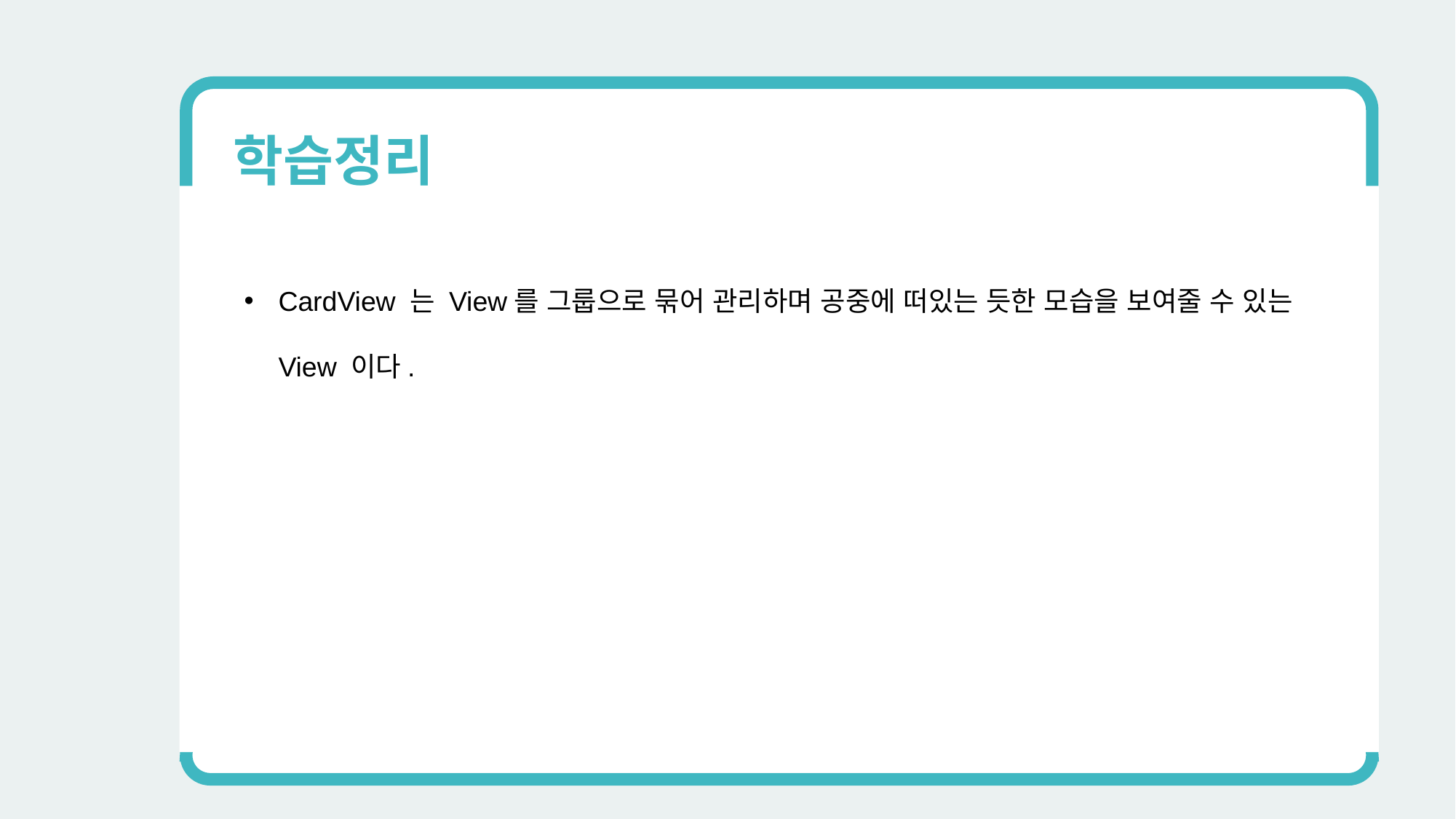

학습정리

CardView 는 View를 그룹으로 묶어 관리하며 공중에 떠있는 듯한 모습을 보여줄 수 있는 View 이다.